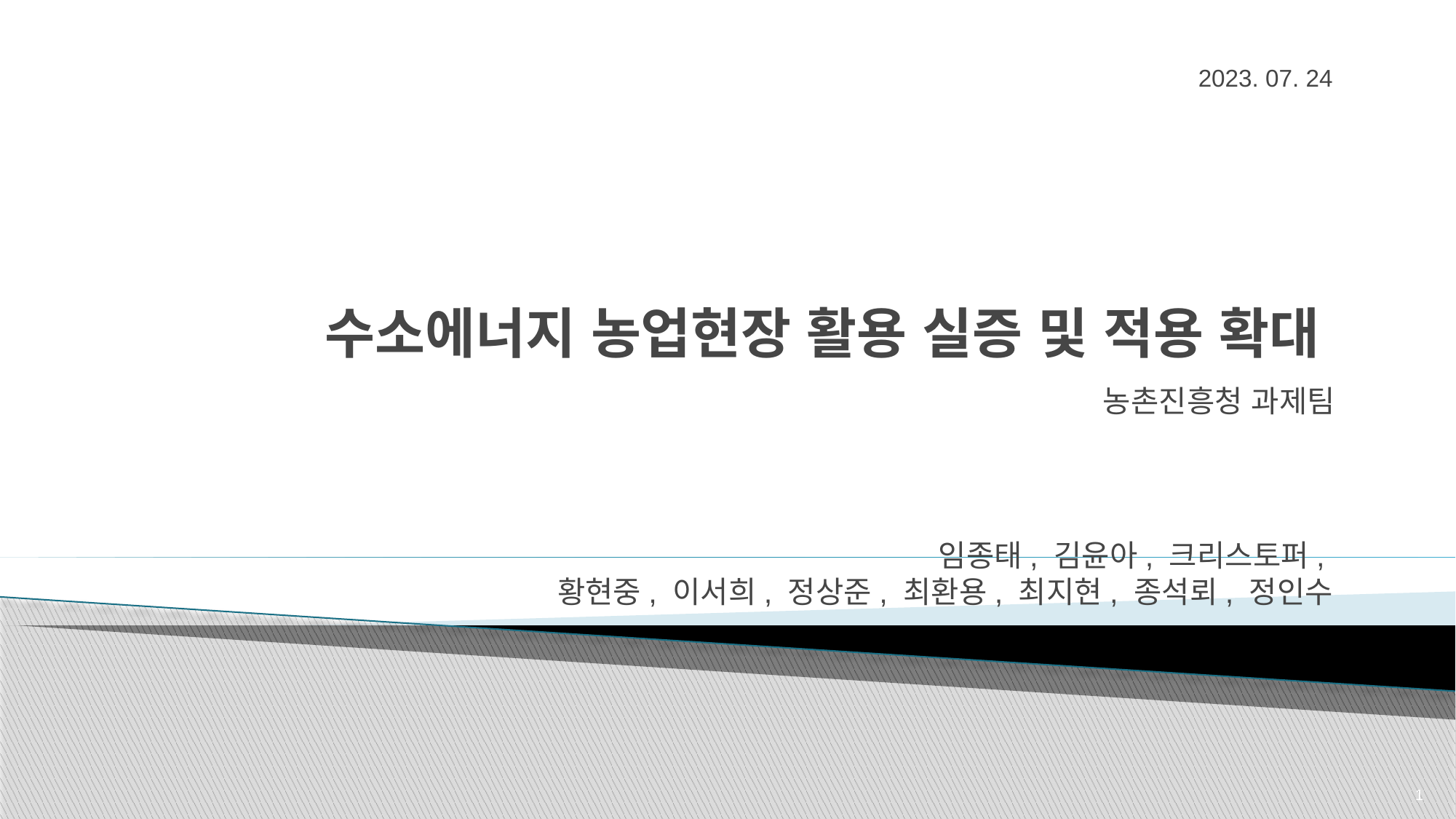

2023. 07. 24

# 수소에너지 농업현장 활용 실증 및 적용 확대 농촌진흥청 과제팀

임종태, 김윤아, 크리스토퍼,
황현중, 이서희, 정상준, 최환용, 최지현, 종석뢰, 정인수
1